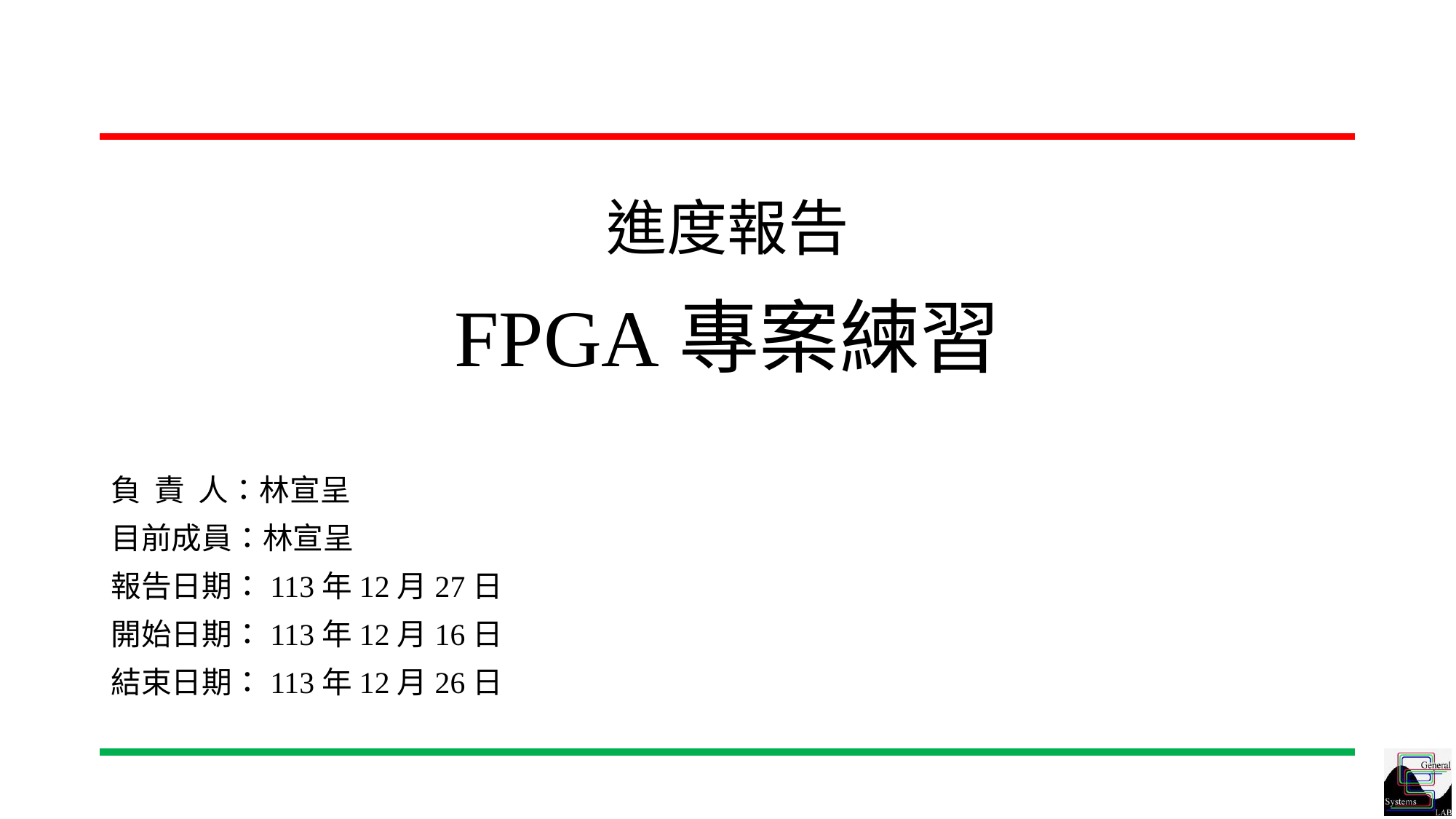

# 進度報告 FPGA專案練習
負  責  人：林宣呈
目前成員：林宣呈
報告日期：113年12月27日
開始日期：113年12月16日
結束日期：113年12月26日